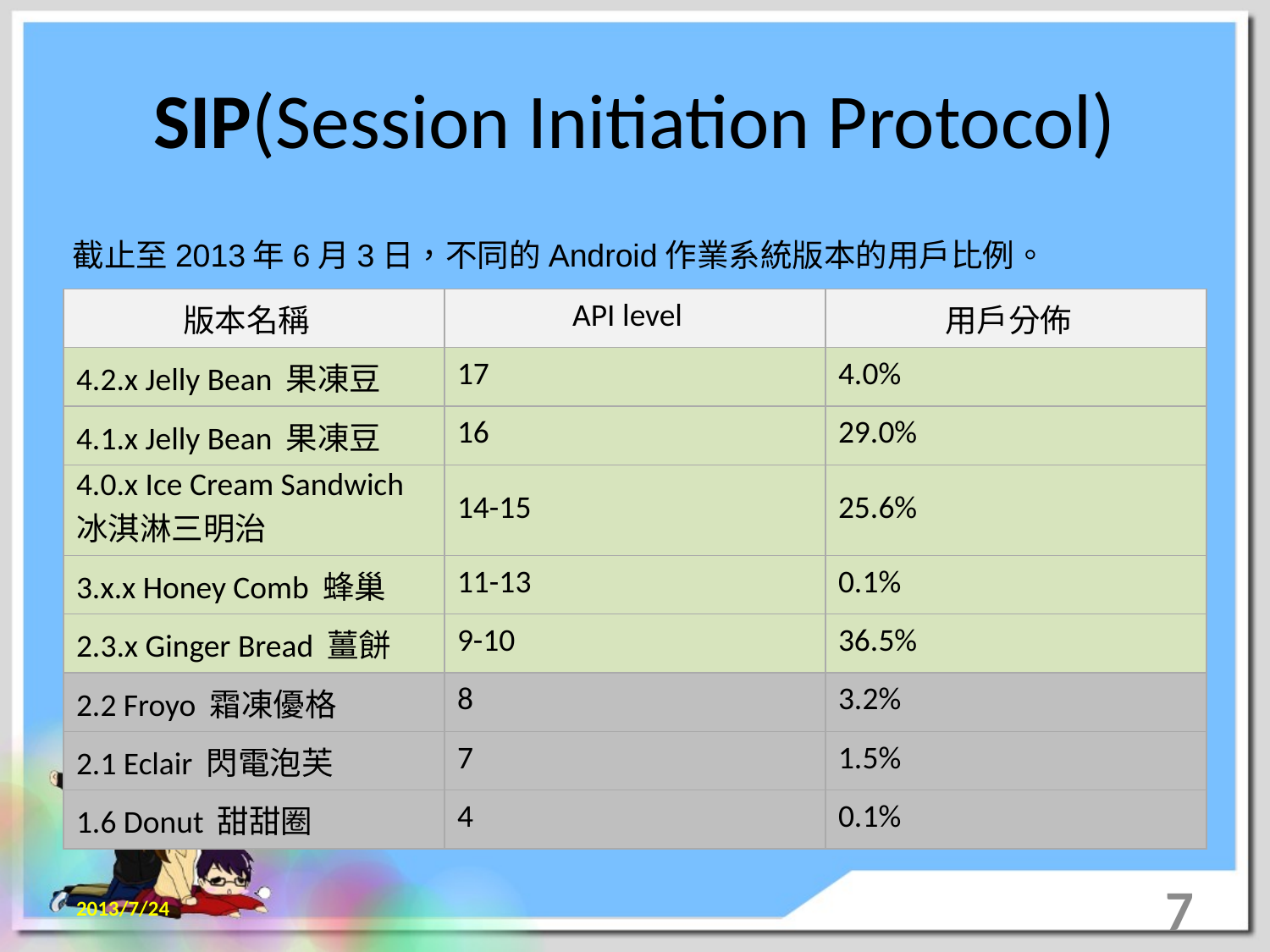

# SIP(Session Initiation Protocol)
截止至2013年6月3日，不同的Android作業系統版本的用戶比例。
| 版本名稱 | API level | 用戶分佈 |
| --- | --- | --- |
| 4.2.x Jelly Bean 果凍豆 | 17 | 4.0% |
| 4.1.x Jelly Bean 果凍豆 | 16 | 29.0% |
| 4.0.x Ice Cream Sandwich 冰淇淋三明治 | 14-15 | 25.6% |
| 3.x.x Honey Comb 蜂巢 | 11-13 | 0.1% |
| 2.3.x Ginger Bread 薑餅 | 9-10 | 36.5% |
| 2.2 Froyo 霜凍優格 | 8 | 3.2% |
| 2.1 Eclair 閃電泡芙 | 7 | 1.5% |
| 1.6 Donut 甜甜圈 | 4 | 0.1% |
2013/7/24
7